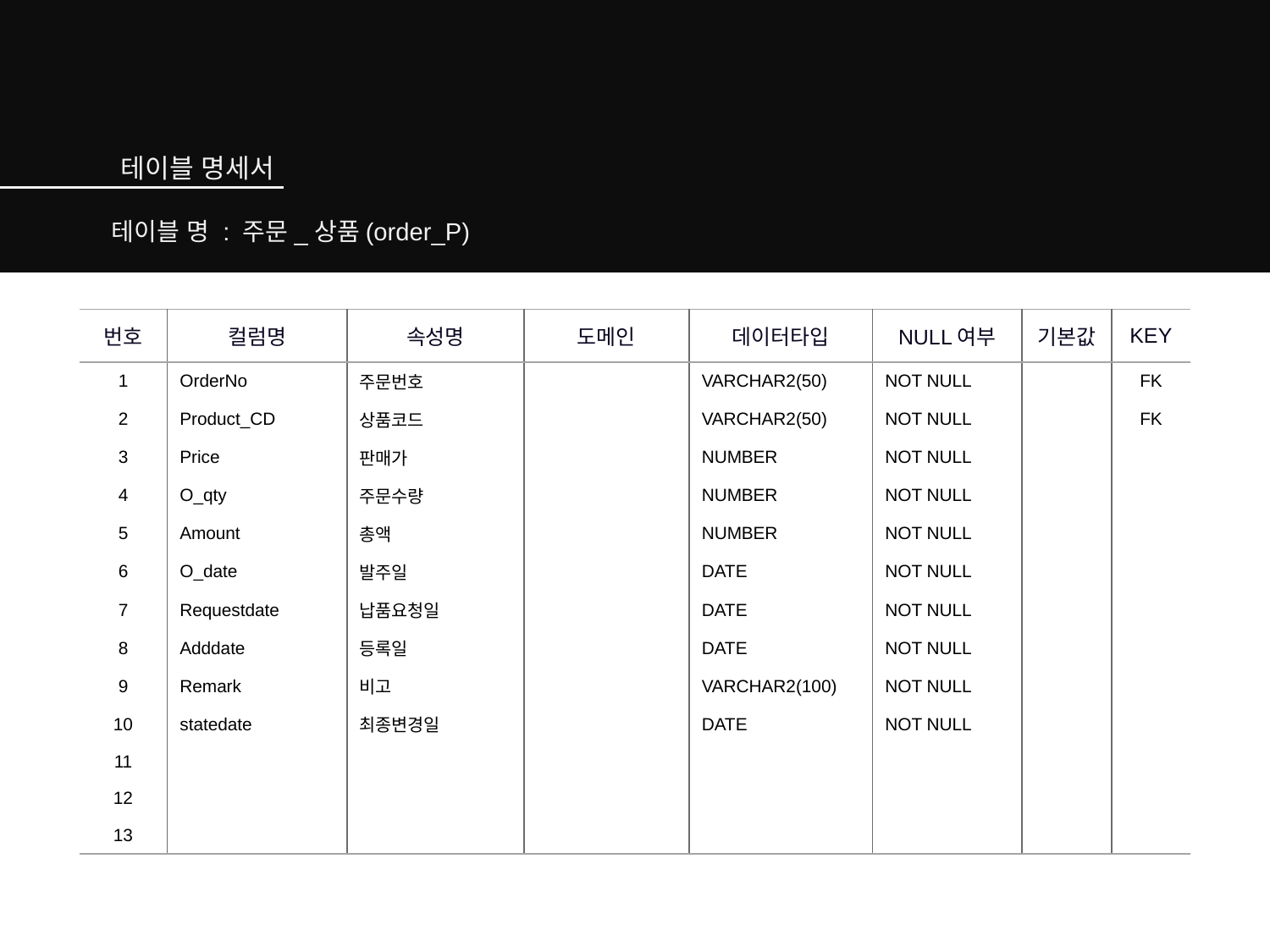

테이블 명세서
테이블 명 : 주문_상품(order_P)
| 번호 | 컬럼명 | 속성명 | 도메인 | 데이터타입 | NULL여부 | 기본값 | KEY |
| --- | --- | --- | --- | --- | --- | --- | --- |
| 1 | OrderNo | 주문번호 |  | VARCHAR2(50) | NOT NULL |  | FK |
| 2 | Product\_CD | 상품코드 |  | VARCHAR2(50) | NOT NULL |  | FK |
| 3 | Price | 판매가 |  | NUMBER | NOT NULL |  |  |
| 4 | O\_qty | 주문수량 |  | NUMBER | NOT NULL |  |  |
| 5 | Amount | 총액 |  | NUMBER | NOT NULL |  |  |
| 6 | O\_date | 발주일 |  | DATE | NOT NULL |  |  |
| 7 | Requestdate | 납품요청일 |  | DATE | NOT NULL |  |  |
| 8 | Adddate | 등록일 |  | DATE | NOT NULL |  |  |
| 9 | Remark | 비고 |  | VARCHAR2(100) | NOT NULL |  |  |
| 10 | statedate | 최종변경일 |  | DATE | NOT NULL |  |  |
| 11 |  |  |  |  |  |  |  |
| 12 |  |  |  |  |  |  |  |
| 13 |  |  |  |  |  |  |  |